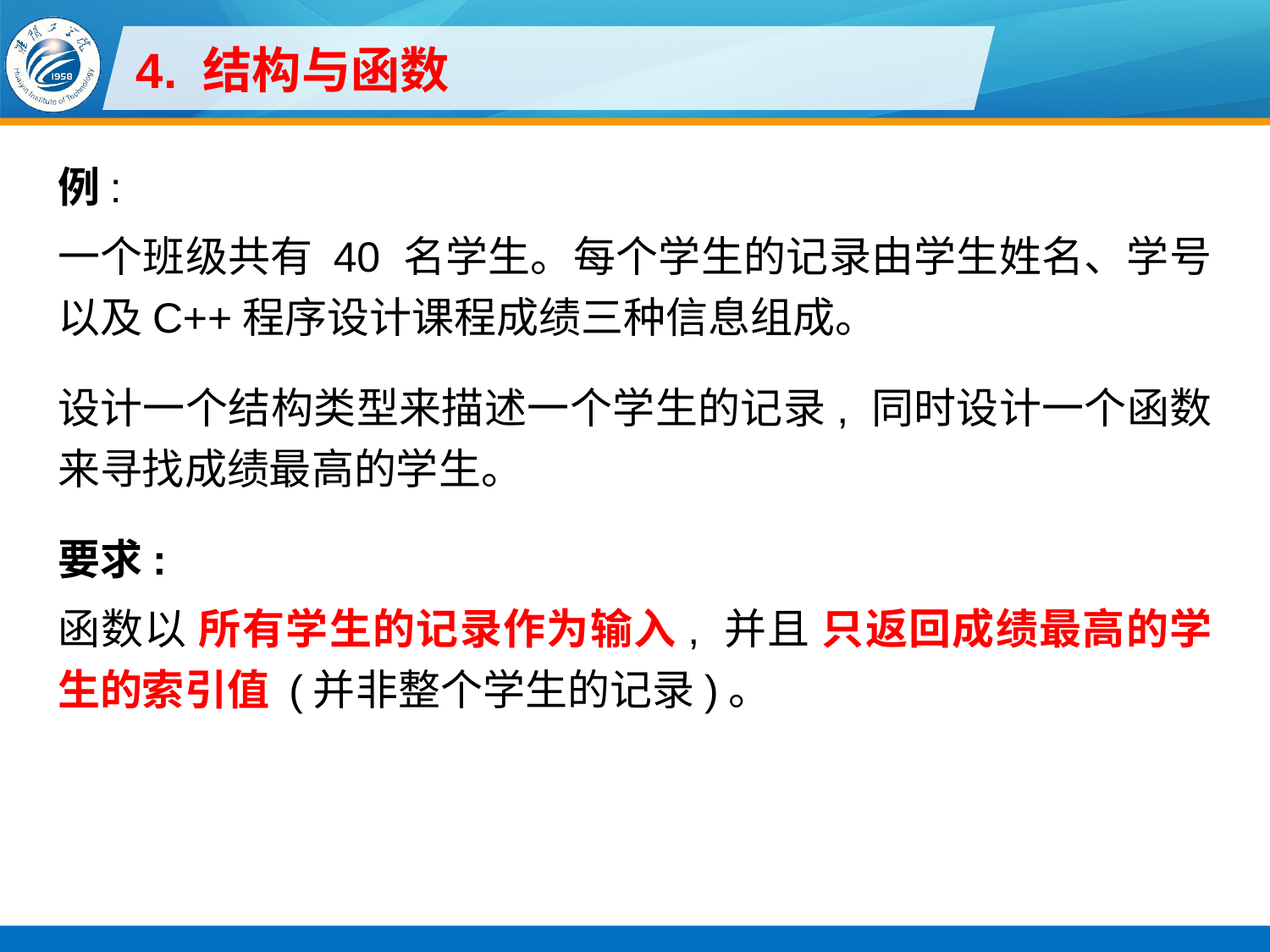

# 4. 结构与函数
例:
一个班级共有 40 名学生。每个学生的记录由学生姓名、学号以及C++程序设计课程成绩三种信息组成。
设计一个结构类型来描述一个学生的记录, 同时设计一个函数来寻找成绩最高的学生。
要求:
函数以 所有学生的记录作为输入, 并且 只返回成绩最高的学生的索引值 (并非整个学生的记录)。